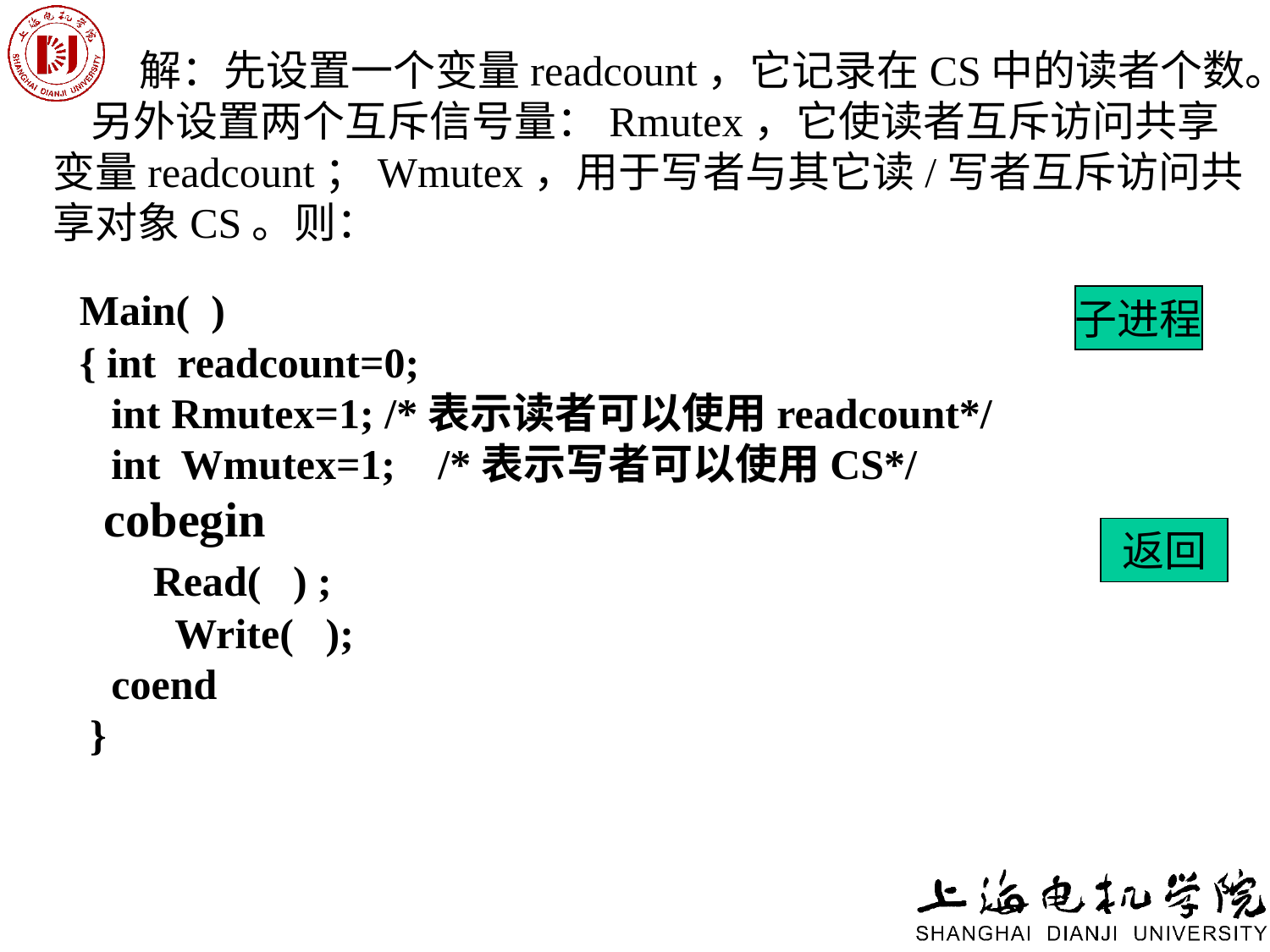

解：先设置一个变量readcount，它记录在CS中的读者个数。    另外设置两个互斥信号量：Rmutex，它使读者互斥访问共享变量readcount；Wmutex，用于写者与其它读/写者互斥访问共享对象CS。则：
Main(  )
{ int  readcount=0;
   int Rmutex=1; /*表示读者可以使用readcount*/
   int  Wmutex=1;    /*表示写者可以使用CS*/
  cobegin
      Read(   ) ;
         Write(   );
   coend
 }
子进程
返回
# 例五